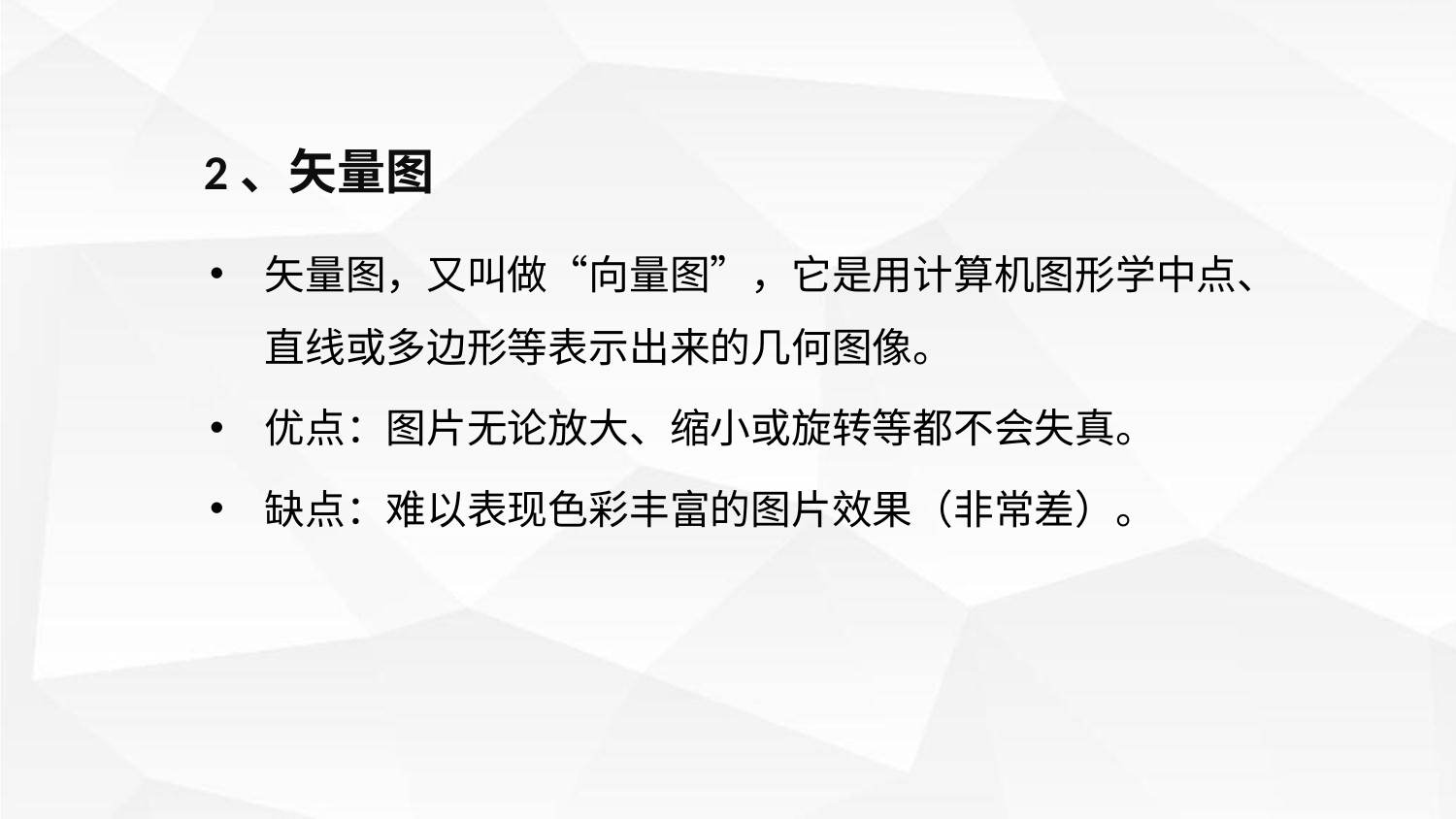

2、矢量图
矢量图，又叫做“向量图”，它是用计算机图形学中点、直线或多边形等表示出来的几何图像。
优点：图片无论放大、缩小或旋转等都不会失真。
缺点：难以表现色彩丰富的图片效果（非常差）。